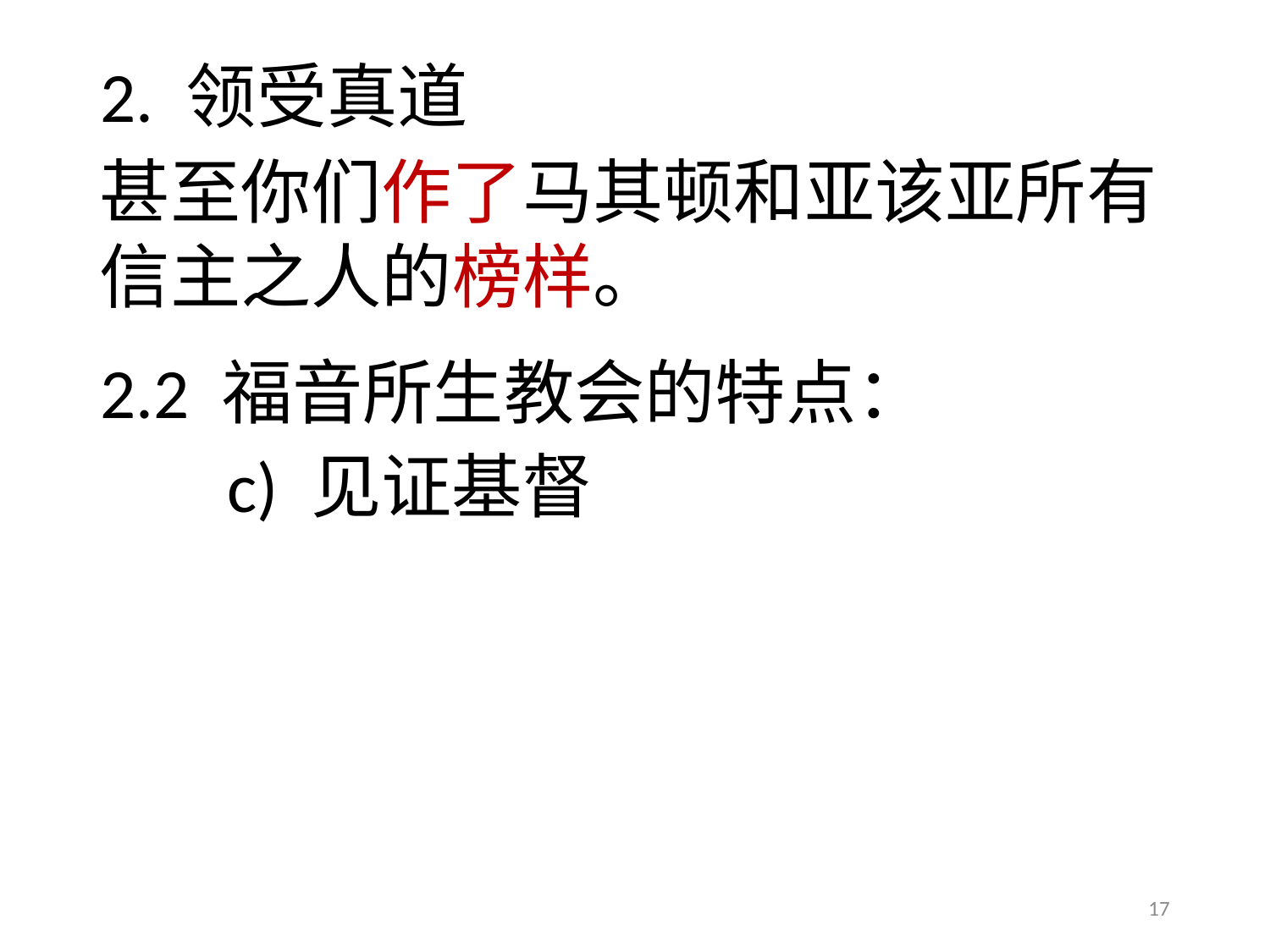

# 2. 领受真道
甚至你们作了马其顿和亚该亚所有信主之人的榜样。

2.2 福音所生教会的特点：
	c) 见证基督
17